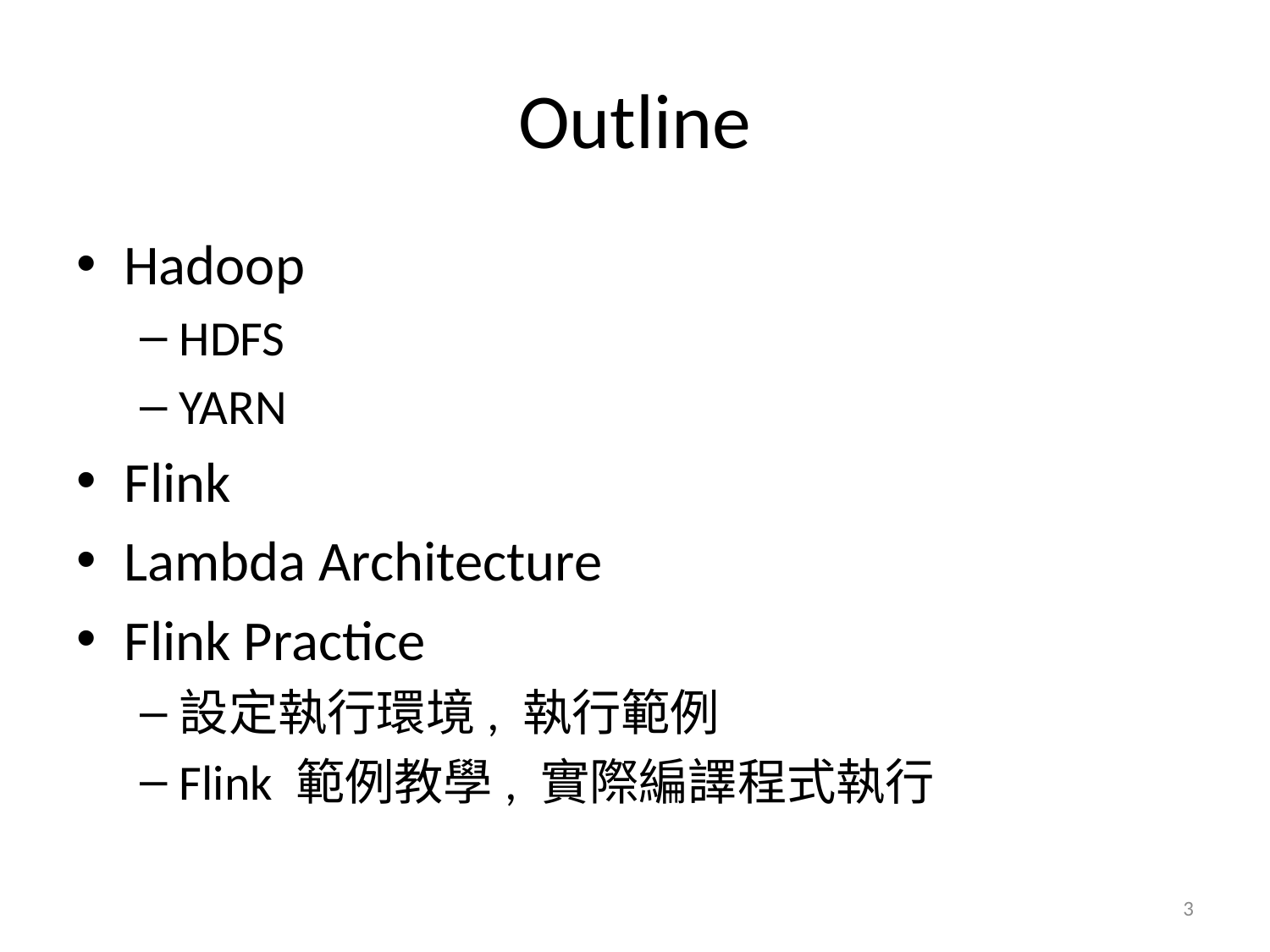

# Outline
Hadoop
HDFS
YARN
Flink
Lambda Architecture
Flink Practice
設定執行環境, 執行範例
Flink 範例教學, 實際編譯程式執行

3